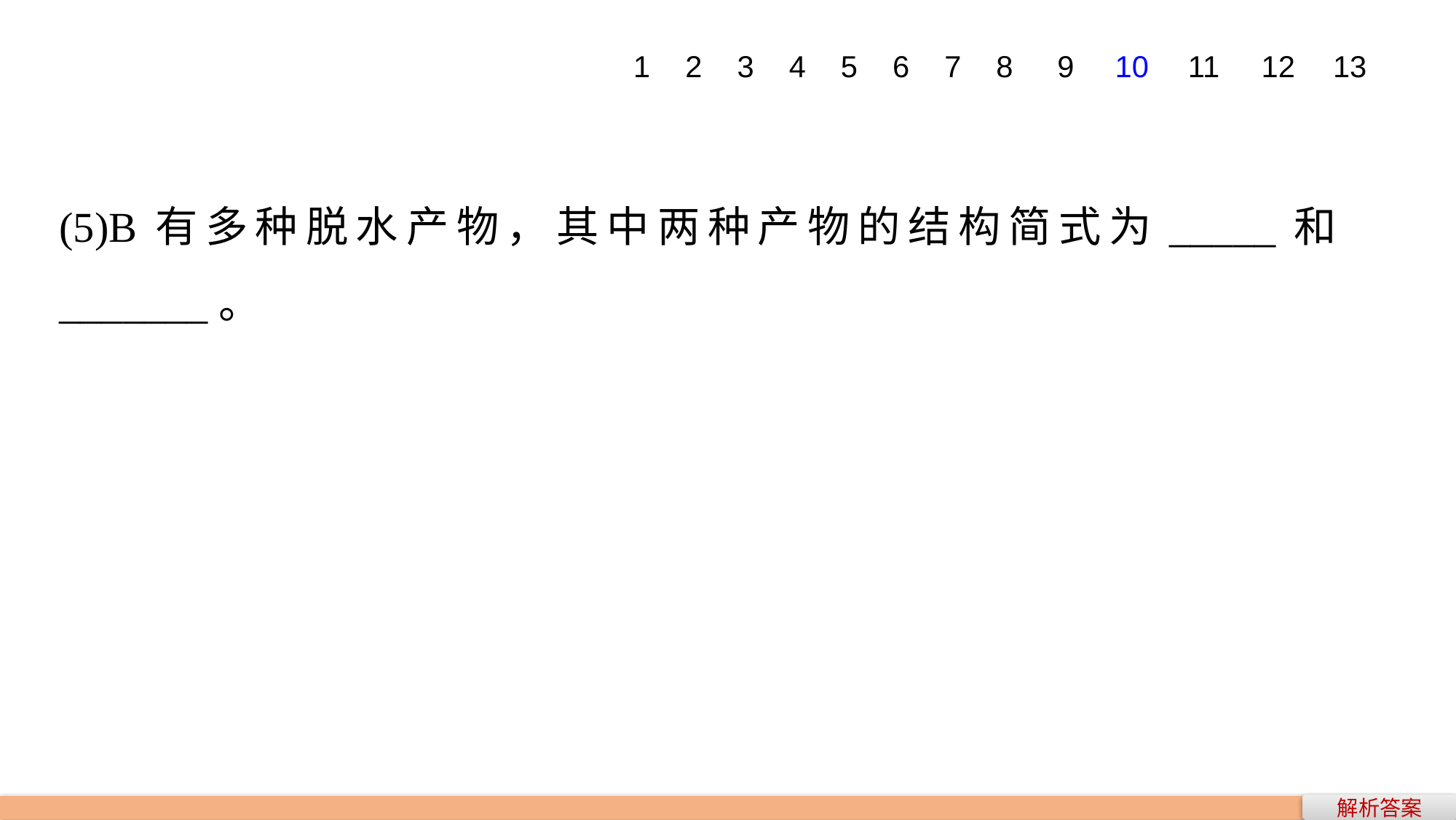

1
2
3
4
5
6
7
8
9
10
11
12
13
(5)B有多种脱水产物，其中两种产物的结构简式为_____和_______。

解析答案